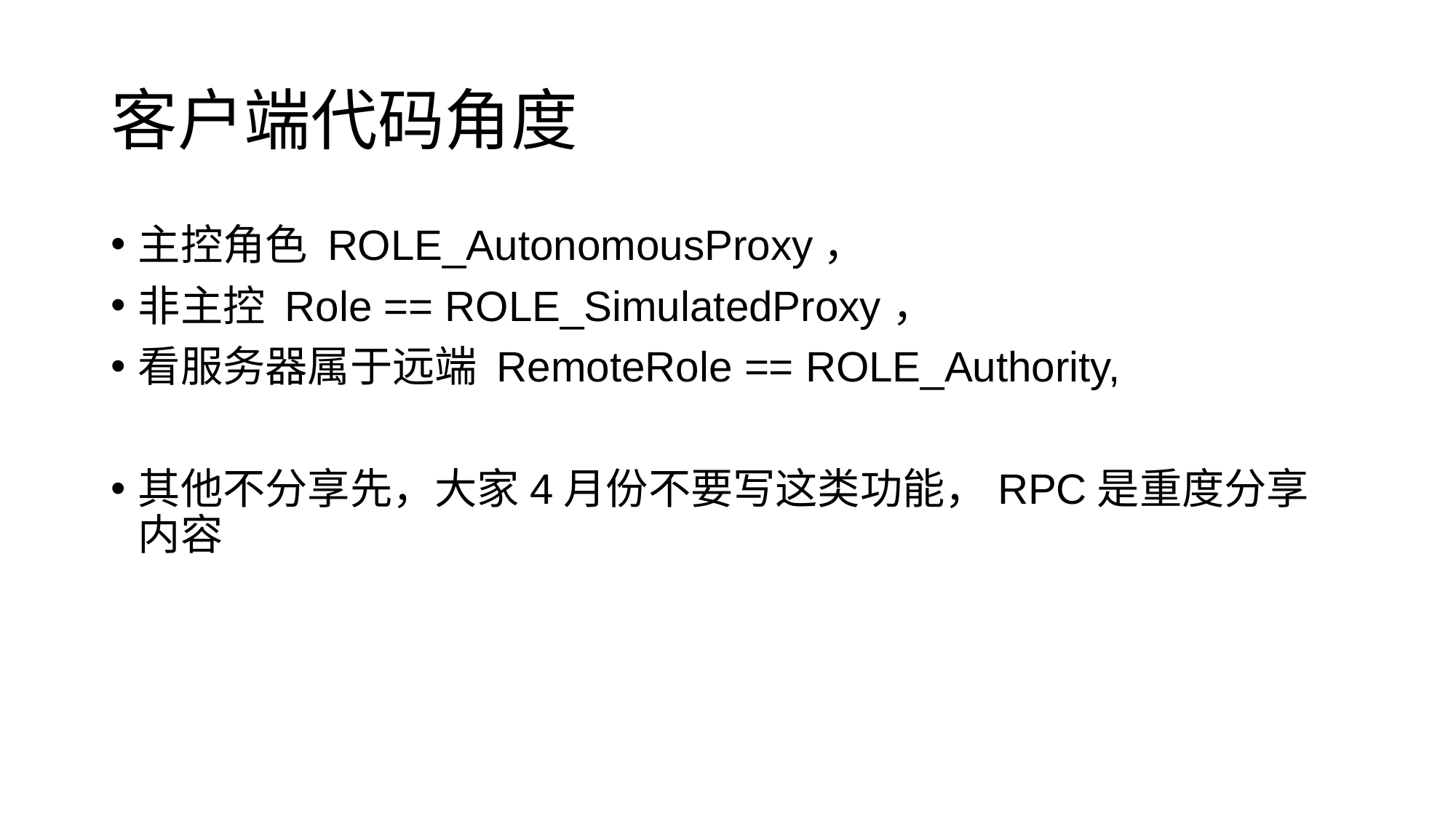

# 客户端代码角度
主控角色 ROLE_AutonomousProxy，
非主控 Role == ROLE_SimulatedProxy，
看服务器属于远端 RemoteRole == ROLE_Authority,

其他不分享先，大家4月份不要写这类功能，RPC是重度分享内容